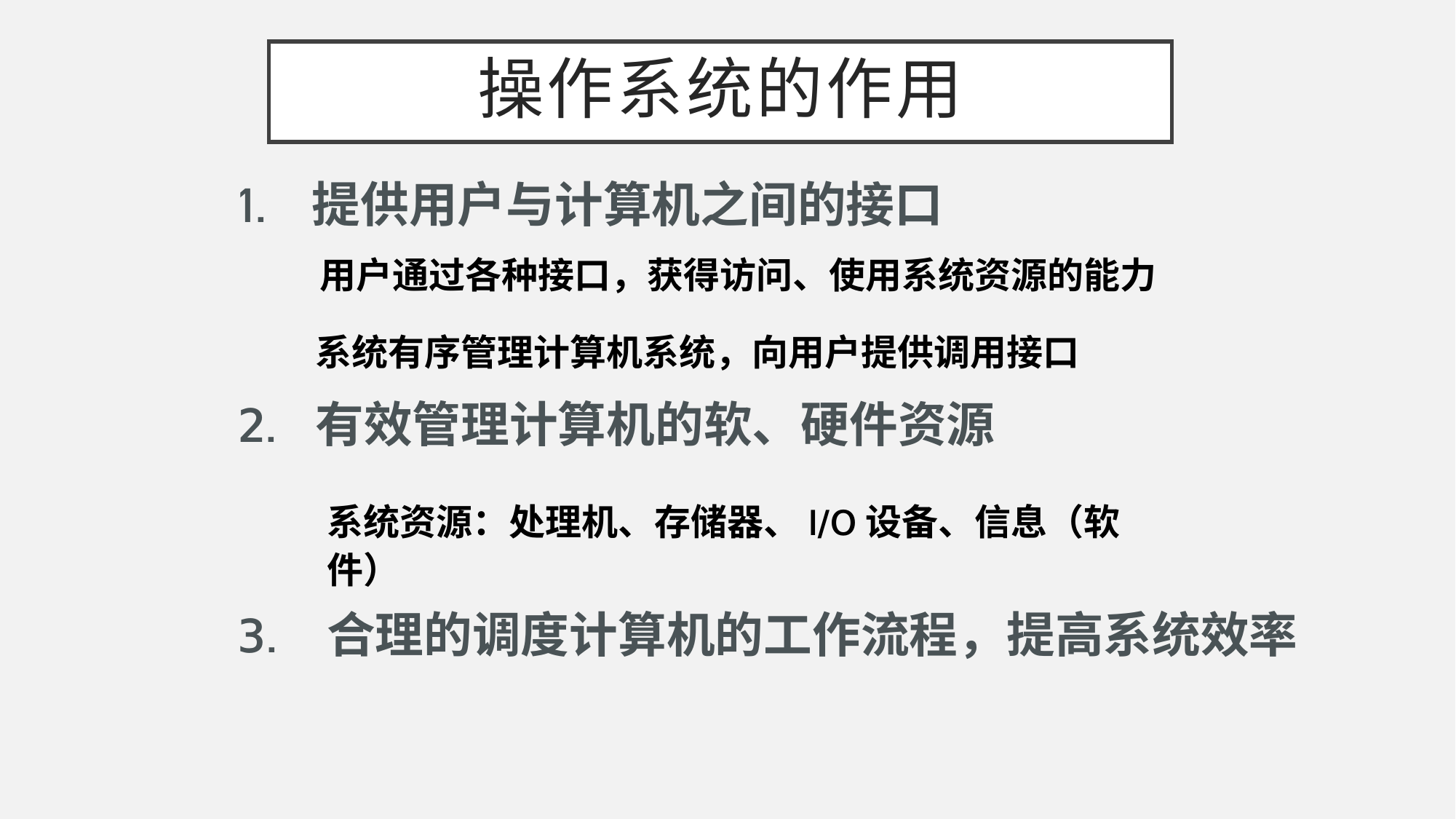

# 操作系统的作用
1.
提供用户与计算机之间的接口
用户通过各种接口，获得访问、使用系统资源的能力
系统有序管理计算机系统，向用户提供调用接口
2.
有效管理计算机的软、硬件资源
系统资源：处理机、存储器、I/O设备、信息（软件）
3.
合理的调度计算机的工作流程，提高系统效率